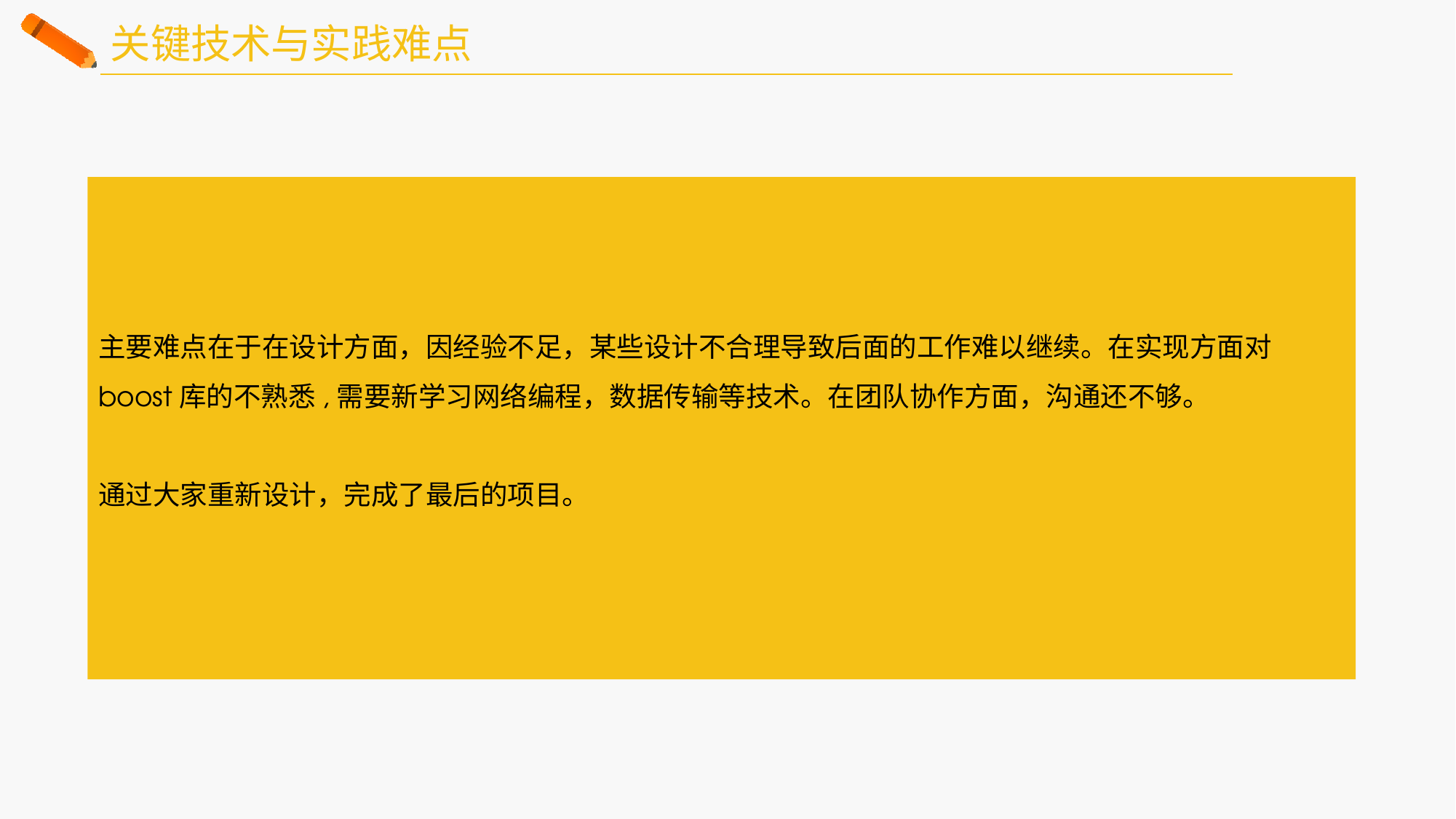

关键技术与实践难点

主要难点在于在设计方面，因经验不足，某些设计不合理导致后面的工作难以继续。在实现方面对boost库的不熟悉,需要新学习网络编程，数据传输等技术。在团队协作方面，沟通还不够。

通过大家重新设计，完成了最后的项目。